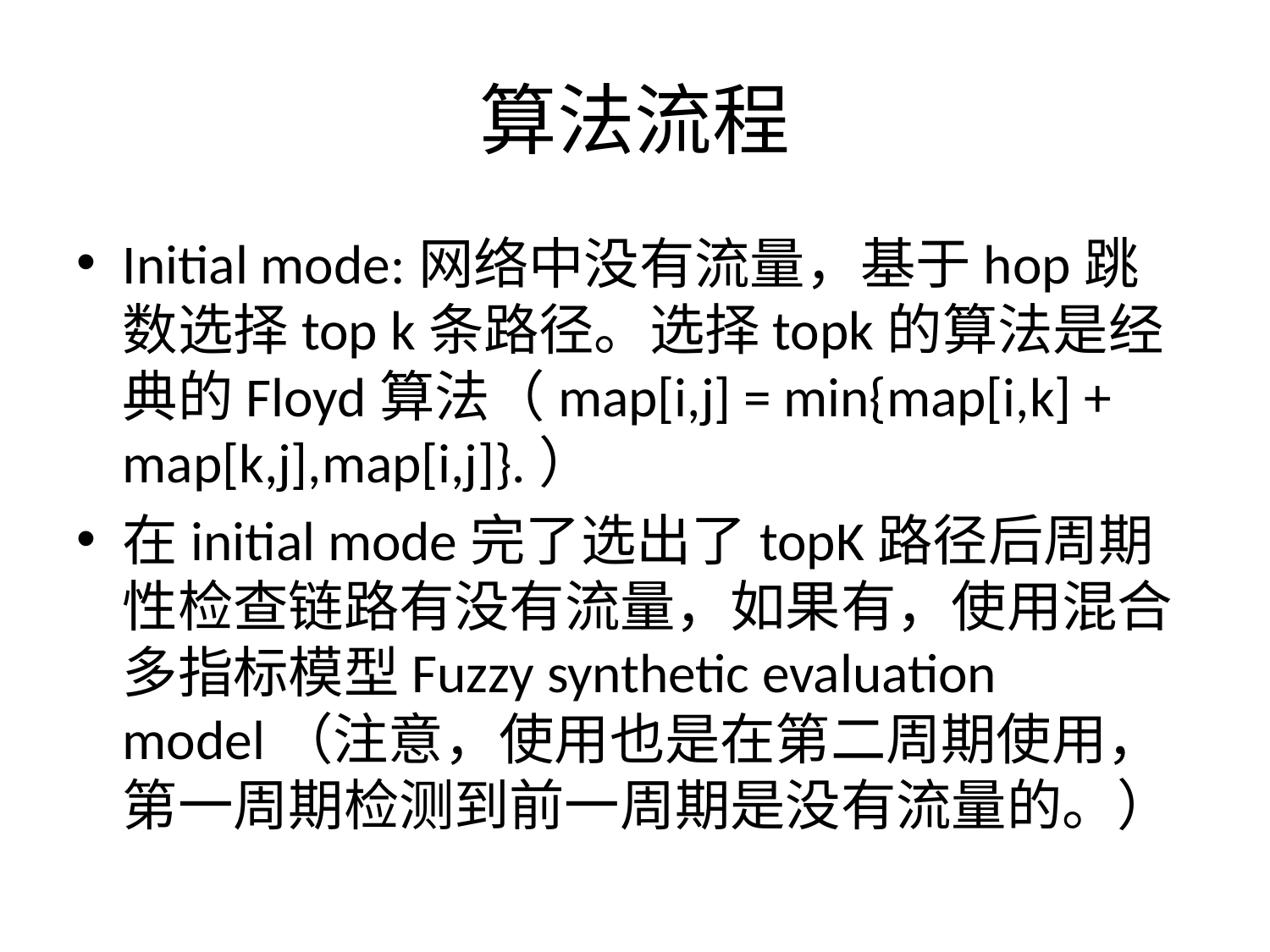

# 算法流程
Initial mode:网络中没有流量，基于hop跳数选择top k条路径。选择topk的算法是经典的Floyd算法（map[i,j] = min{map[i,k] + map[k,j],map[i,j]}.）
在initial mode完了选出了topK路径后周期性检查链路有没有流量，如果有，使用混合多指标模型Fuzzy synthetic evaluation model（注意，使用也是在第二周期使用，第一周期检测到前一周期是没有流量的。）